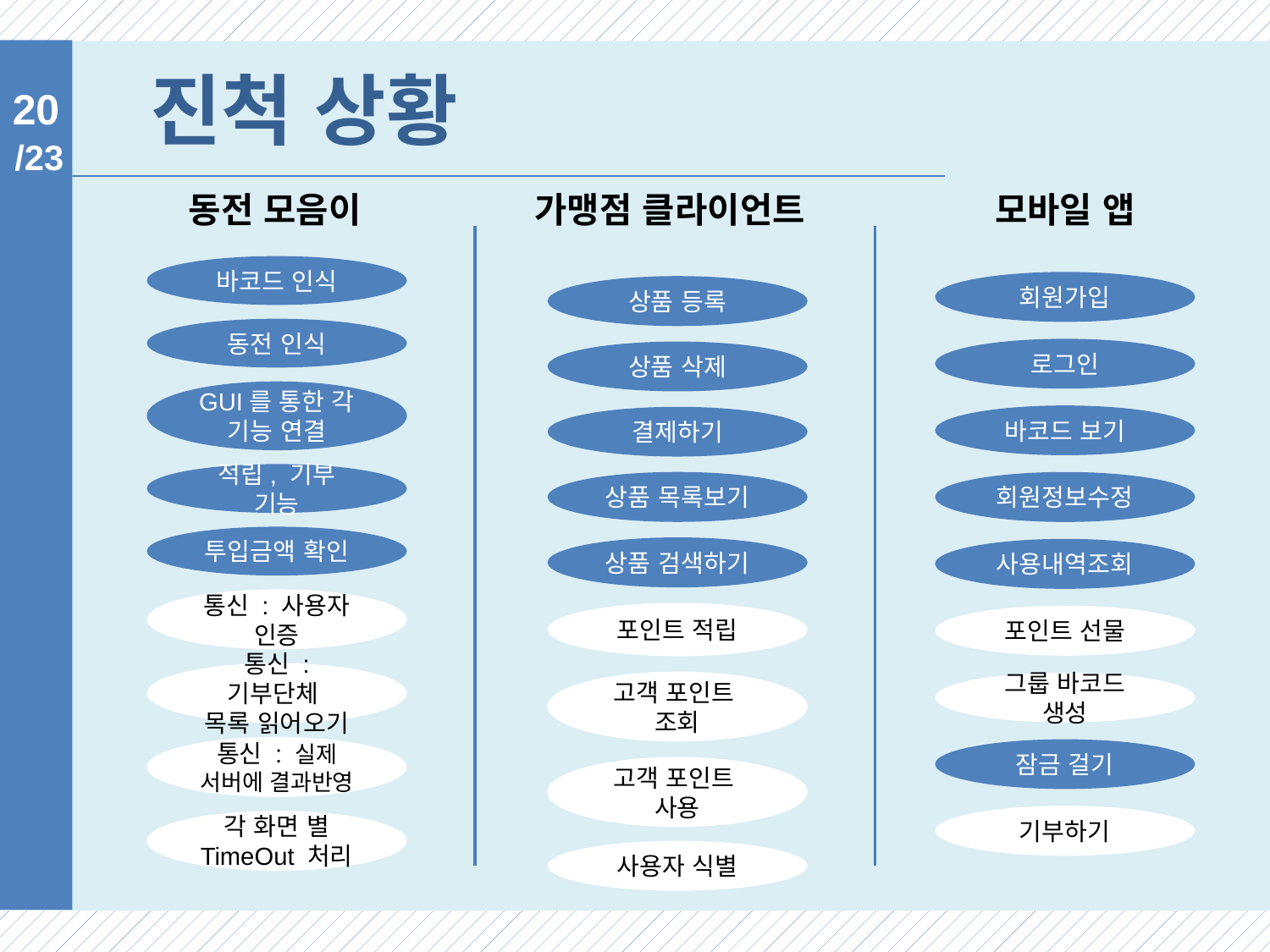

# 진척 상황
20
동전 모음이
가맹점 클라이언트
모바일 앱
바코드 인식
회원가입
상품 등록
동전 인식
로그인
상품 삭제
GUI를 통한 각 기능 연결
바코드 보기
결제하기
적립, 기부 기능
상품 목록보기
회원정보수정
투입금액 확인
상품 검색하기
사용내역조회
통신 : 사용자 인증
포인트 적립
포인트 선물
통신 : 기부단체
목록 읽어오기
고객 포인트
조회
그룹 바코드
생성
통신 : 실제 서버에 결과반영
잠금 걸기
고객 포인트
사용
기부하기
각 화면 별 TimeOut 처리
사용자 식별